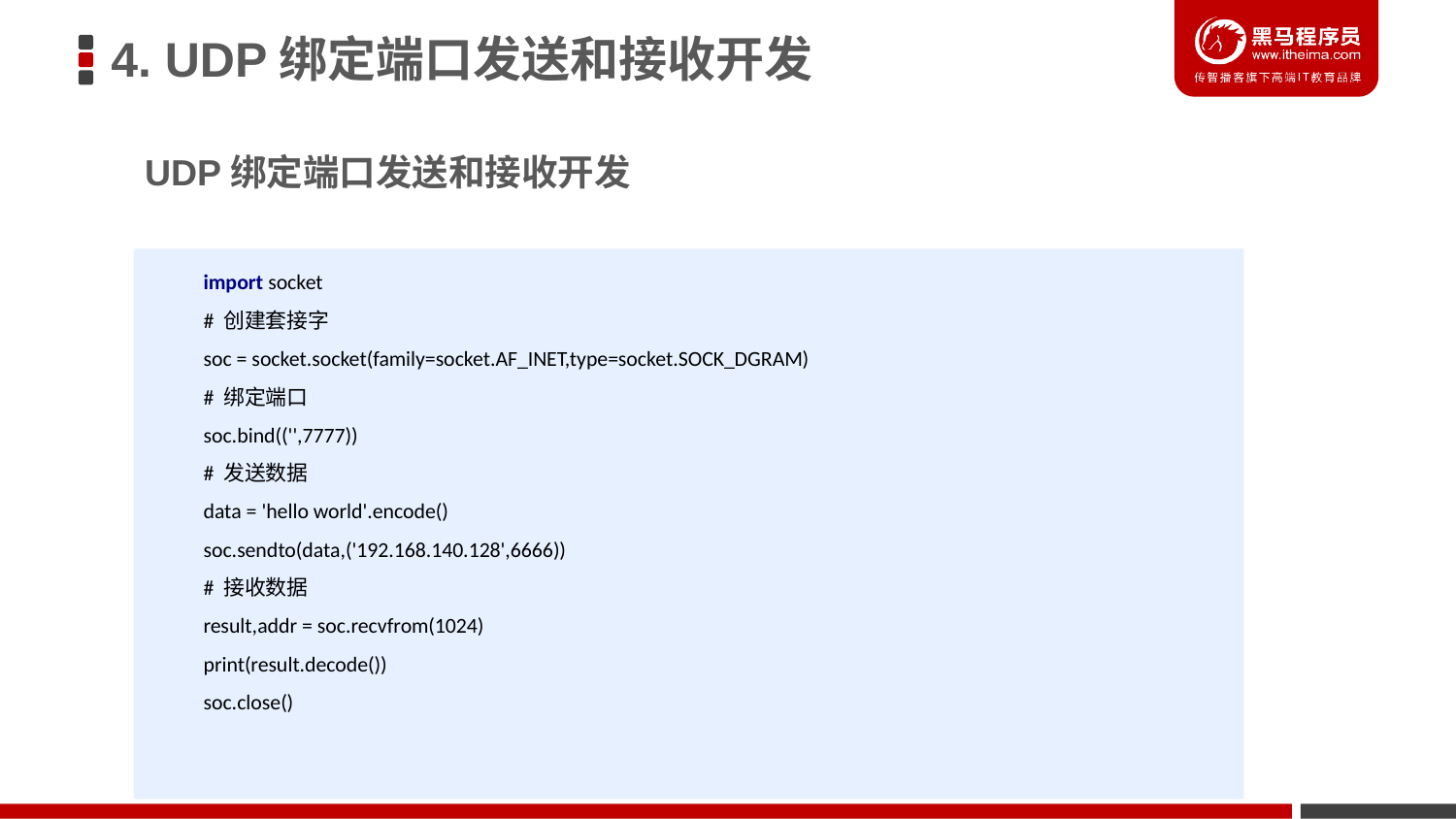

4. UDP绑定端口发送和接收开发
UDP绑定端口发送和接收开发

import socket
# 创建套接字 soc = socket.socket(family=socket.AF_INET,type=socket.SOCK_DGRAM)
# 绑定端口
soc.bind(('',7777))
# 发送数据
data = 'hello world'.encode()
soc.sendto(data,('192.168.140.128',6666))
# 接收数据
result,addr = soc.recvfrom(1024)
print(result.decode())
soc.close()